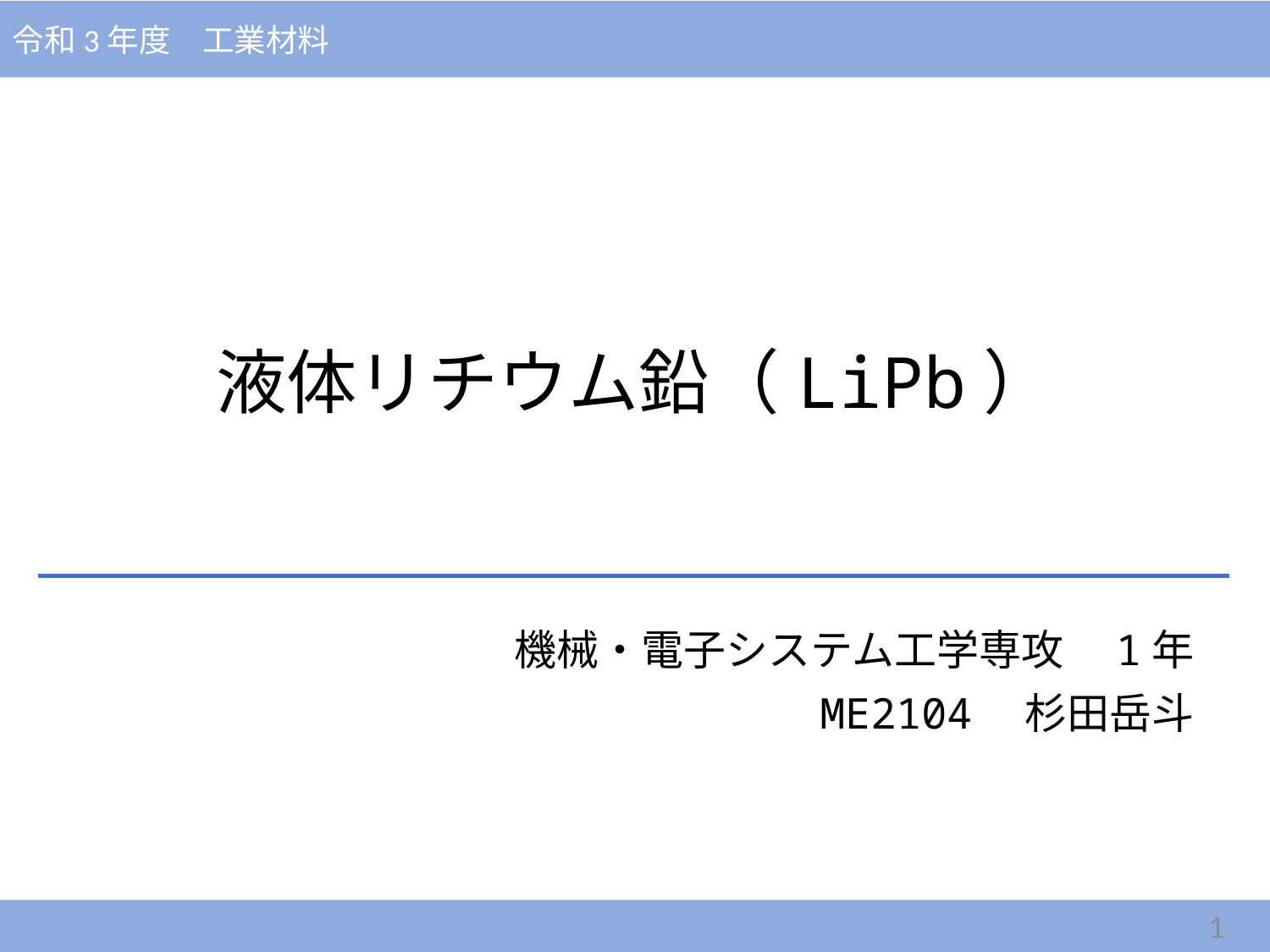

令和3年度　工業材料
# 液体リチウム鉛（LiPb）
機械・電子システム工学専攻　1年
ME2104　杉田岳斗
2021/5/13
1

1